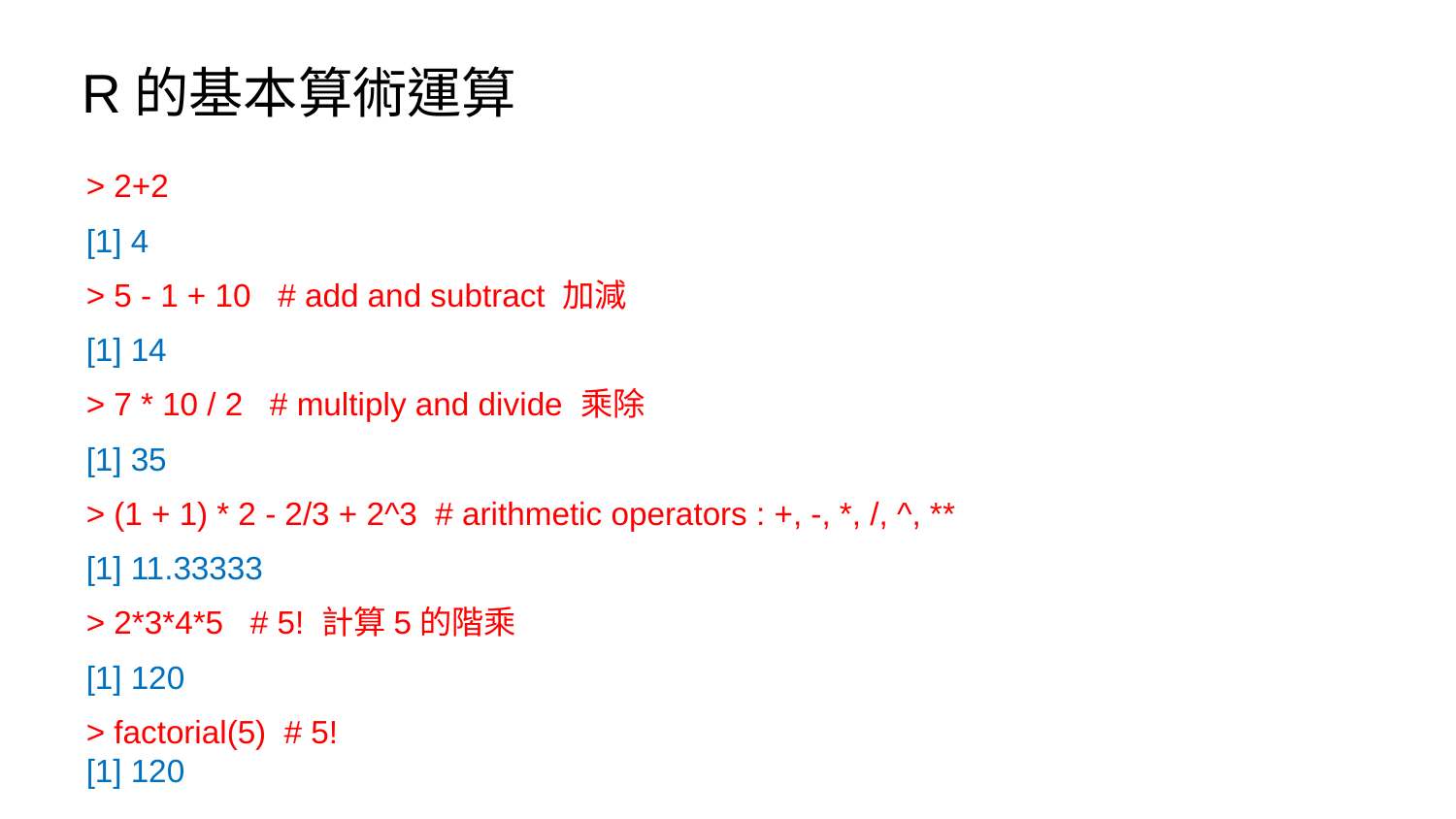

# R的基本算術運算
> 2+2
[1] 4
> 5 - 1 + 10   # add and subtract 加減
[1] 14
> 7 * 10 / 2   # multiply and divide 乘除
[1] 35
> (1 + 1) * 2 - 2/3 + 2^3  # arithmetic operators : +, -, *, /, ^, **
[1] 11.33333
> 2*3*4*5   # 5! 計算5的階乘
[1] 120
> factorial(5)  # 5!
[1] 120